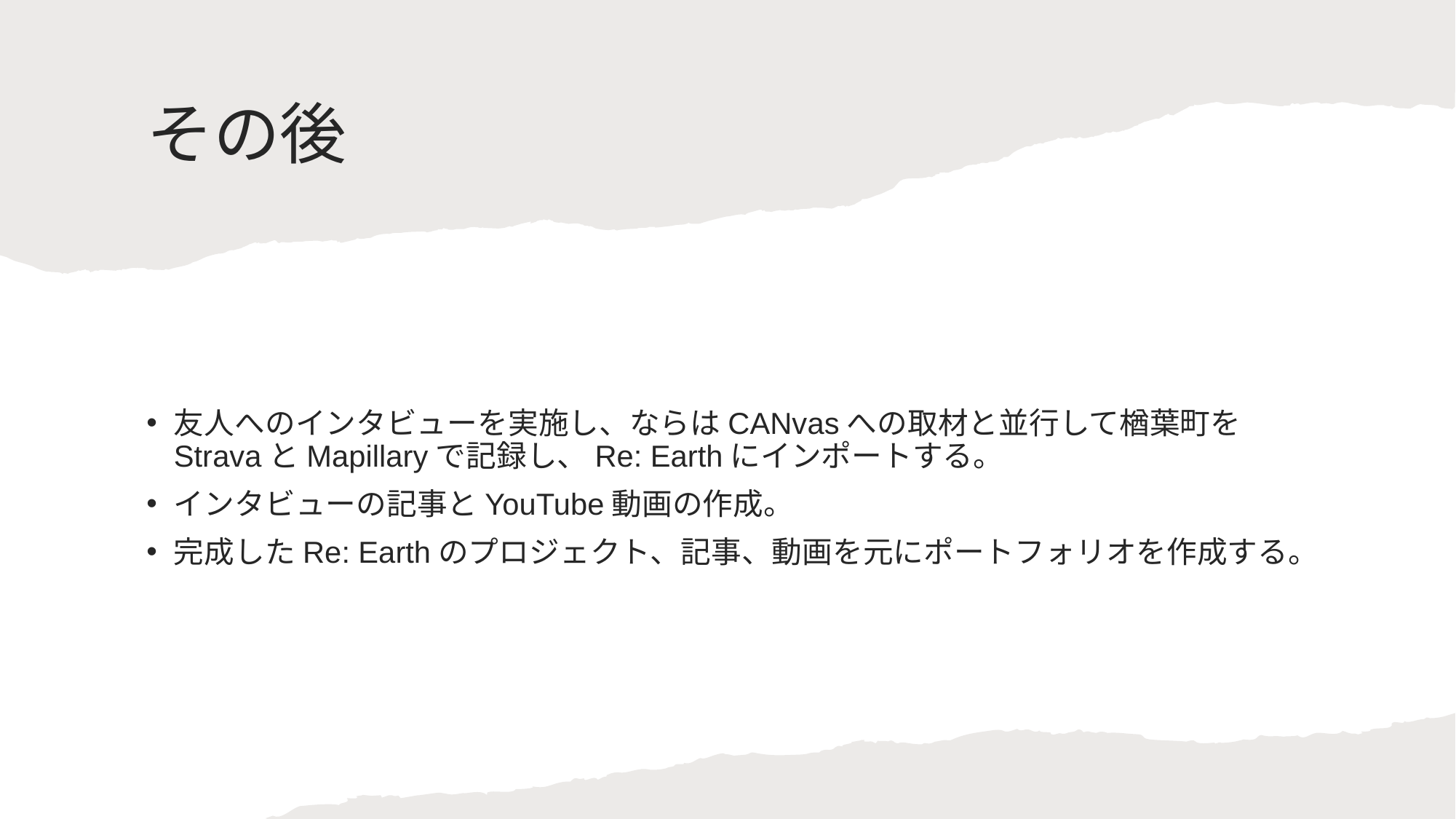

# その後
友人へのインタビューを実施し、ならはCANvasへの取材と並行して楢葉町をStravaとMapillaryで記録し、Re: Earthにインポートする。
インタビューの記事とYouTube動画の作成。
完成したRe: Earthのプロジェクト、記事、動画を元にポートフォリオを作成する。